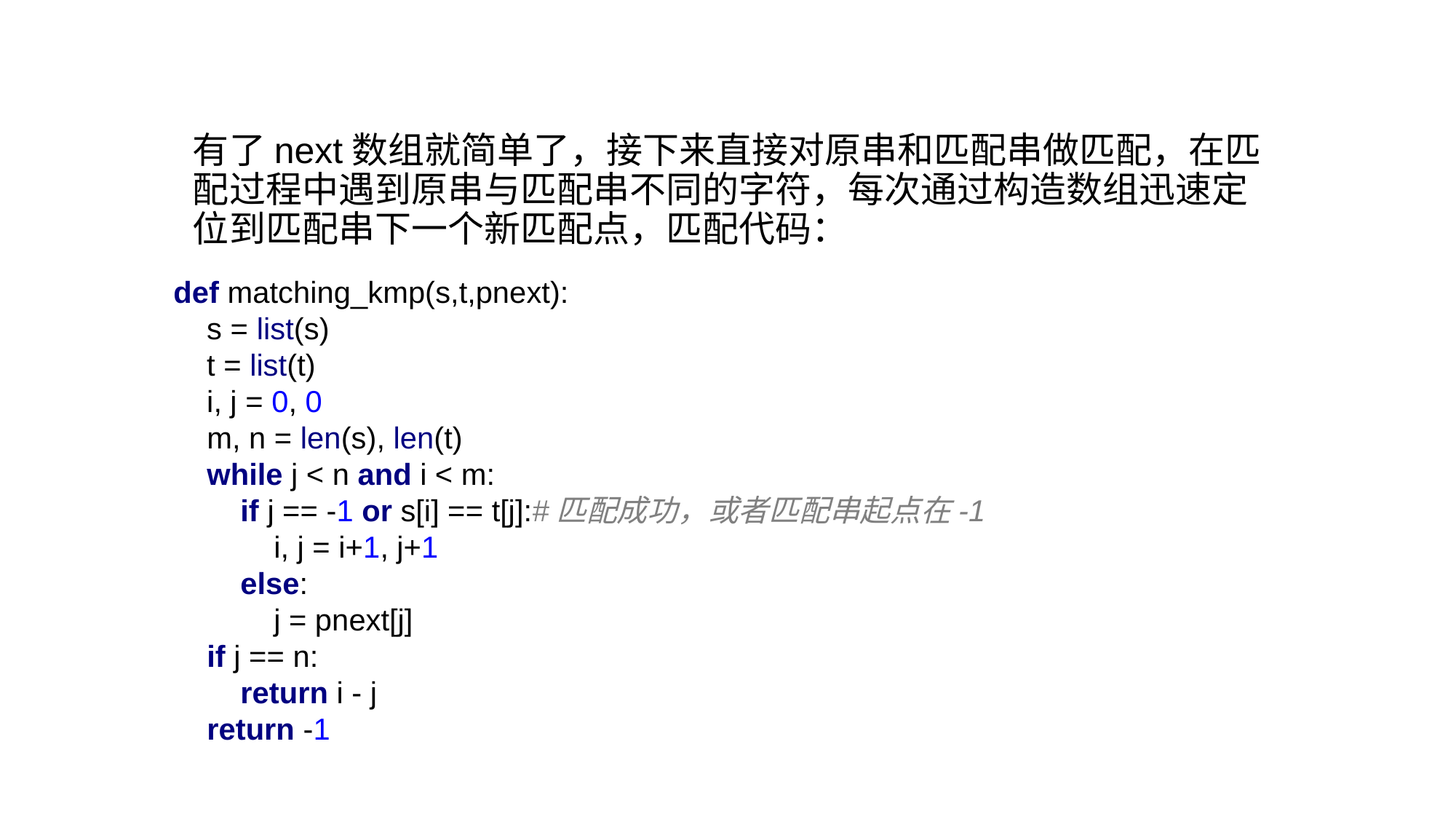

有了next数组就简单了，接下来直接对原串和匹配串做匹配，在匹配过程中遇到原串与匹配串不同的字符，每次通过构造数组迅速定位到匹配串下一个新匹配点，匹配代码：
def matching_kmp(s,t,pnext):
    s = list(s)
    t = list(t)
    i, j = 0, 0
    m, n = len(s), len(t)
    while j < n and i < m:
        if j == -1 or s[i] == t[j]:#匹配成功，或者匹配串起点在-1
            i, j = i+1, j+1
        else:
            j = pnext[j]
    if j == n:
        return i - j
    return -1